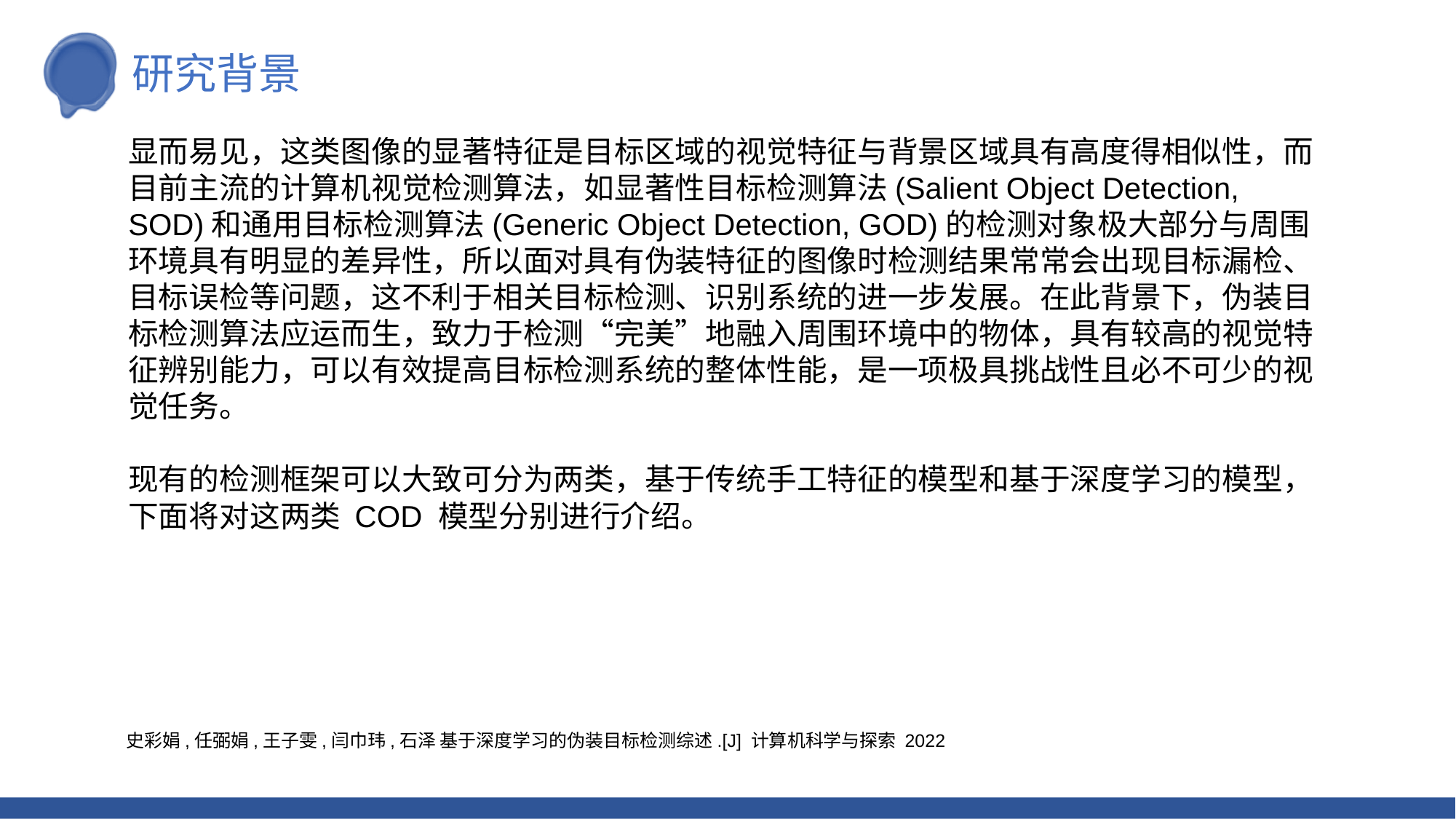

研究背景
显而易见，这类图像的显著特征是目标区域的视觉特征与背景区域具有高度得相似性，而目前主流的计算机视觉检测算法，如显著性目标检测算法(Salient Object Detection, SOD)和通用目标检测算法(Generic Object Detection, GOD)的检测对象极大部分与周围环境具有明显的差异性，所以面对具有伪装特征的图像时检测结果常常会出现目标漏检、目标误检等问题，这不利于相关目标检测、识别系统的进一步发展。在此背景下，伪装目标检测算法应运而生，致力于检测“完美”地融入周围环境中的物体，具有较高的视觉特征辨别能力，可以有效提高目标检测系统的整体性能，是一项极具挑战性且必不可少的视觉任务。

现有的检测框架可以大致可分为两类，基于传统手工特征的模型和基于深度学习的模型，下面将对这两类 COD 模型分别进行介绍。

史彩娟,任弼娟,王子雯,闫巾玮,石泽 基于深度学习的伪装目标检测综述.[J] 计算机科学与探索 2022